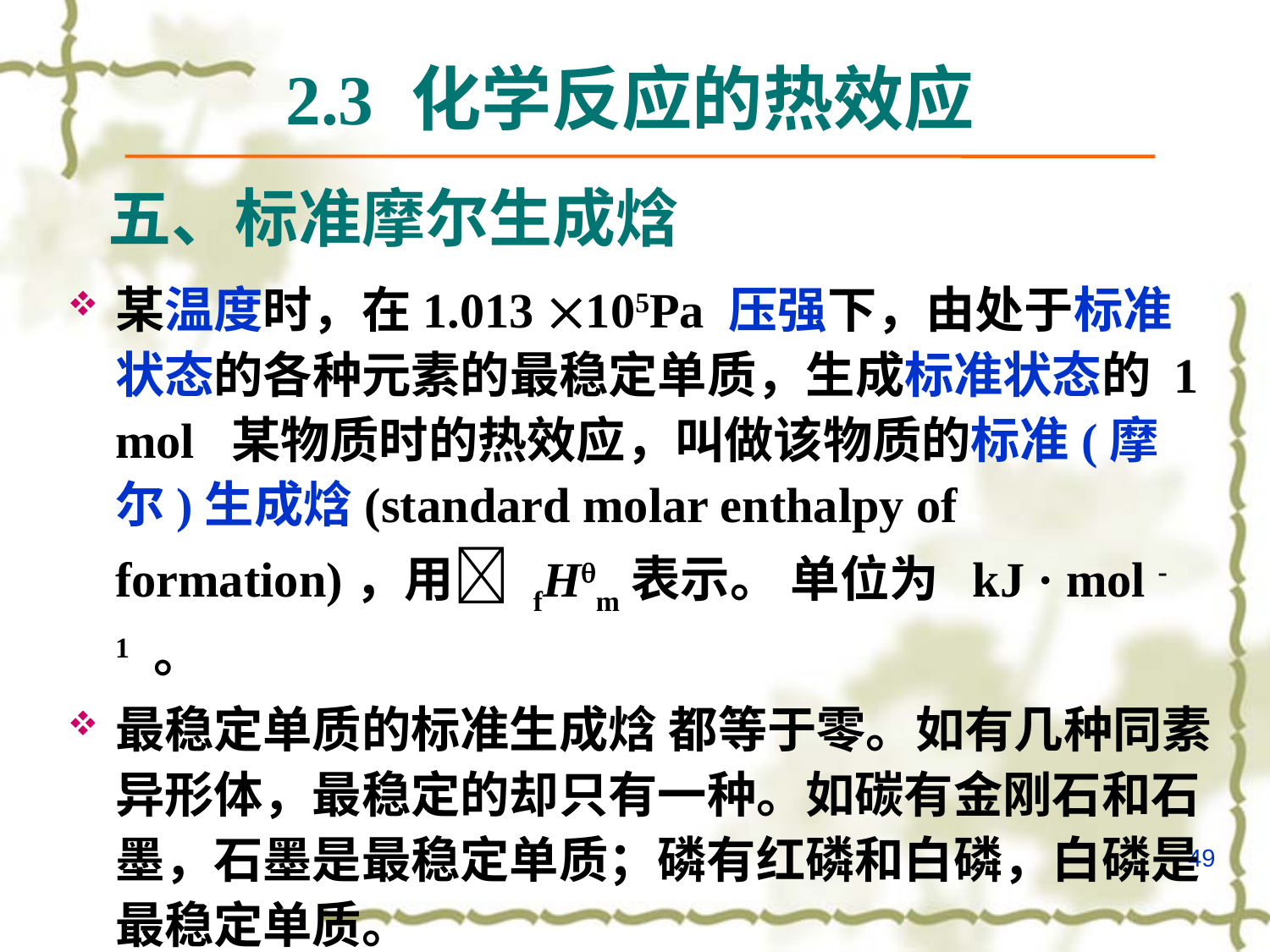

2.3 化学反应的热效应

# 五、标准摩尔生成焓
某温度时，在1.013 ×105Pa 压强下，由处于标准状态的各种元素的最稳定单质，生成标准状态的 1 mol  某物质时的热效应，叫做该物质的标准(摩尔)生成焓(standard molar enthalpy of formation)，用Δ fHθm表示。 单位为  kJ · mol -1 。
最稳定单质的标准生成焓 都等于零。如有几种同素异形体，最稳定的却只有一种。如碳有金刚石和石墨，石墨是最稳定单质；磷有红磷和白磷，白磷是最稳定单质。
49